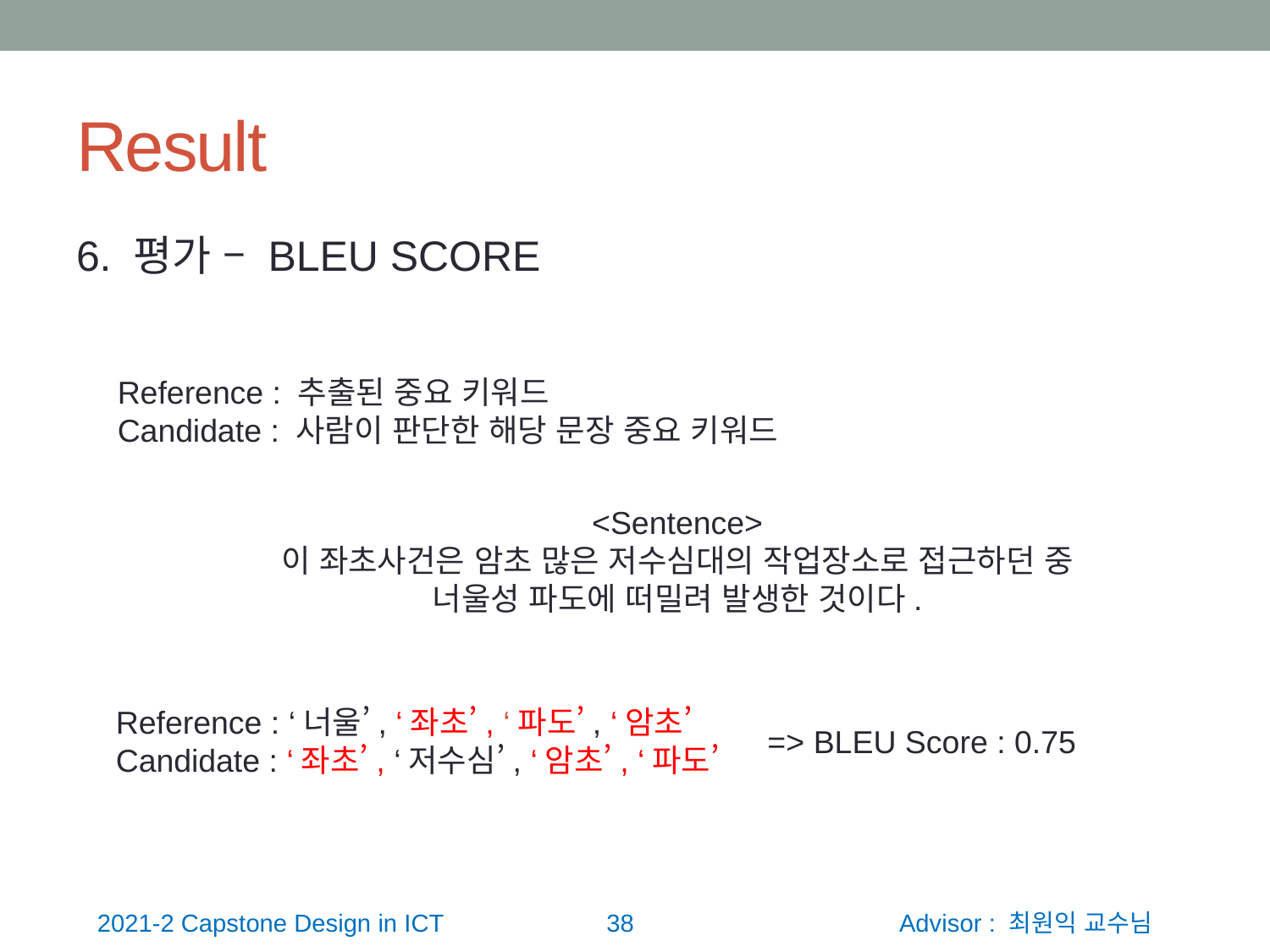

# Result
6. 평가 – BLEU SCORE
Reference : 추출된 중요 키워드
Candidate : 사람이 판단한 해당 문장 중요 키워드
<Sentence>
이 좌초사건은 암초 많은 저수심대의 작업장소로 접근하던 중 너울성 파도에 떠밀려 발생한 것이다.
Reference : ‘너울’, ‘좌초’, ‘파도’, ‘암초’
Candidate : ‘좌초’, ‘저수심’, ‘암초’, ‘파도’
=> BLEU Score : 0.75